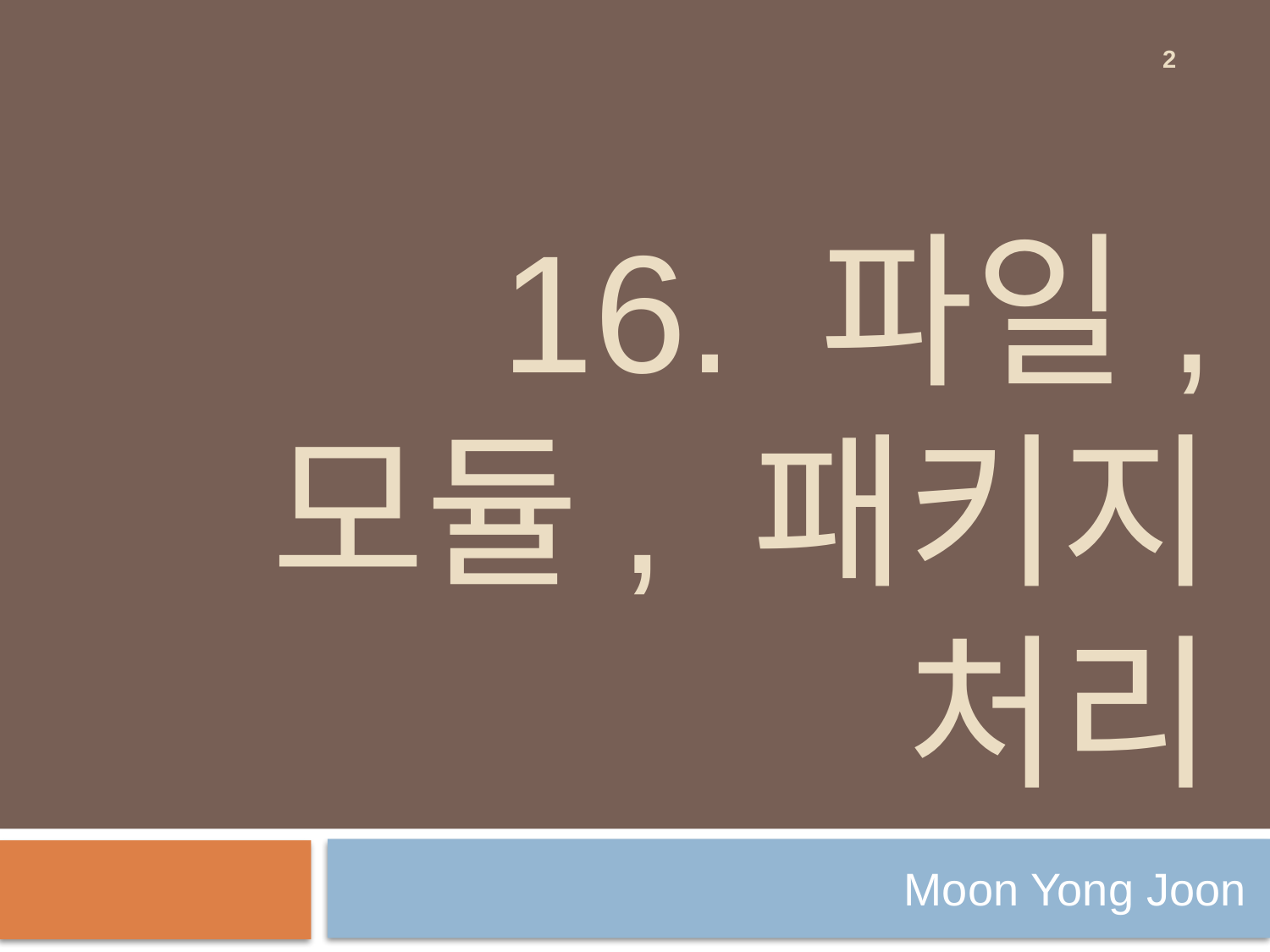

2
# 16. 파일, 모듈, 패키지 처리
Moon Yong Joon